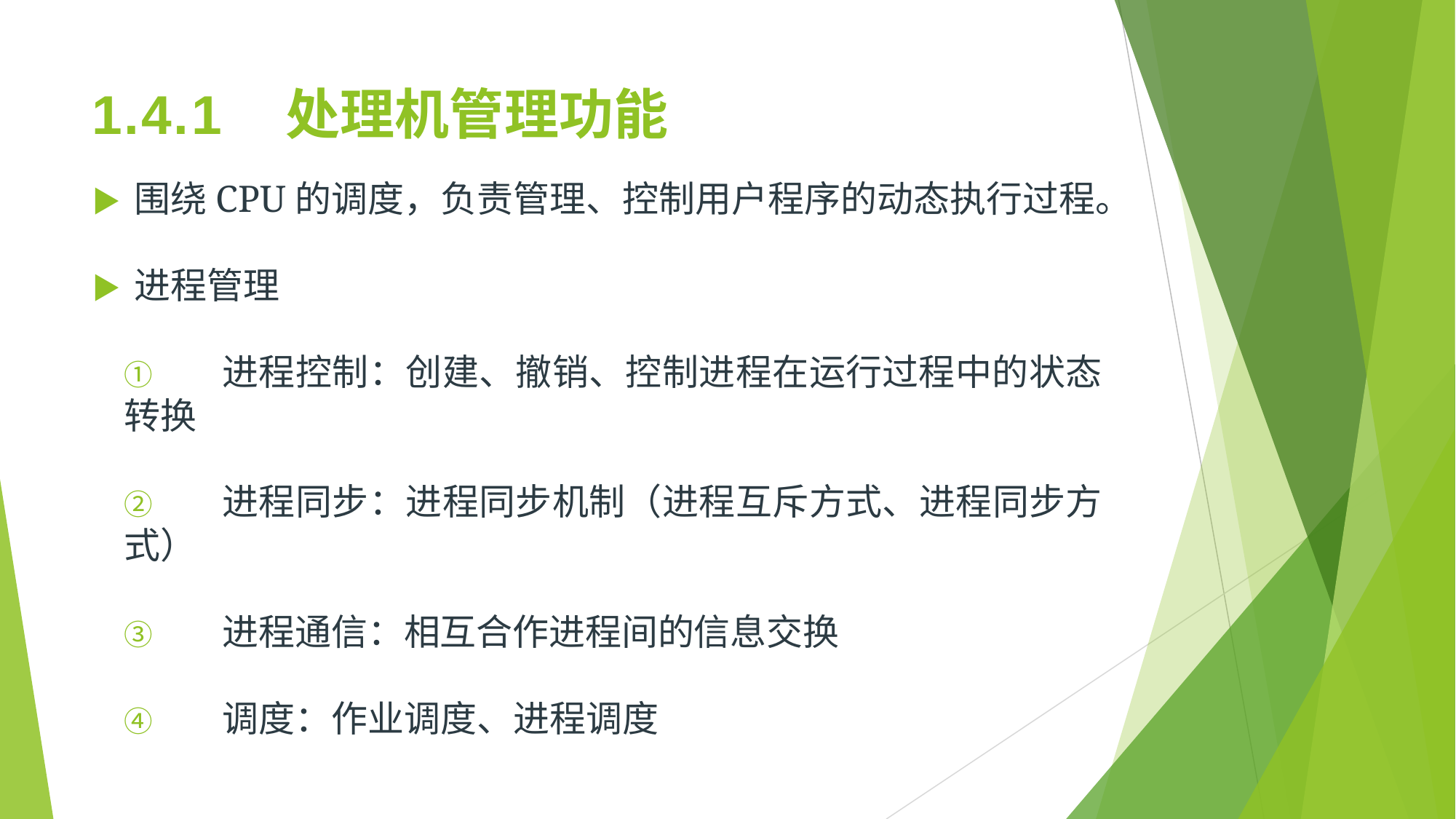

# 1.4.1	处理机管理功能
▶	围绕CPU的调度，负责管理、控制用户程序的动态执行过程。

▶	进程管理

①	进程控制：创建、撤销、控制进程在运行过程中的状态转换

②	进程同步：进程同步机制（进程互斥方式、进程同步方式）

③	进程通信：相互合作进程间的信息交换

④	调度：作业调度、进程调度